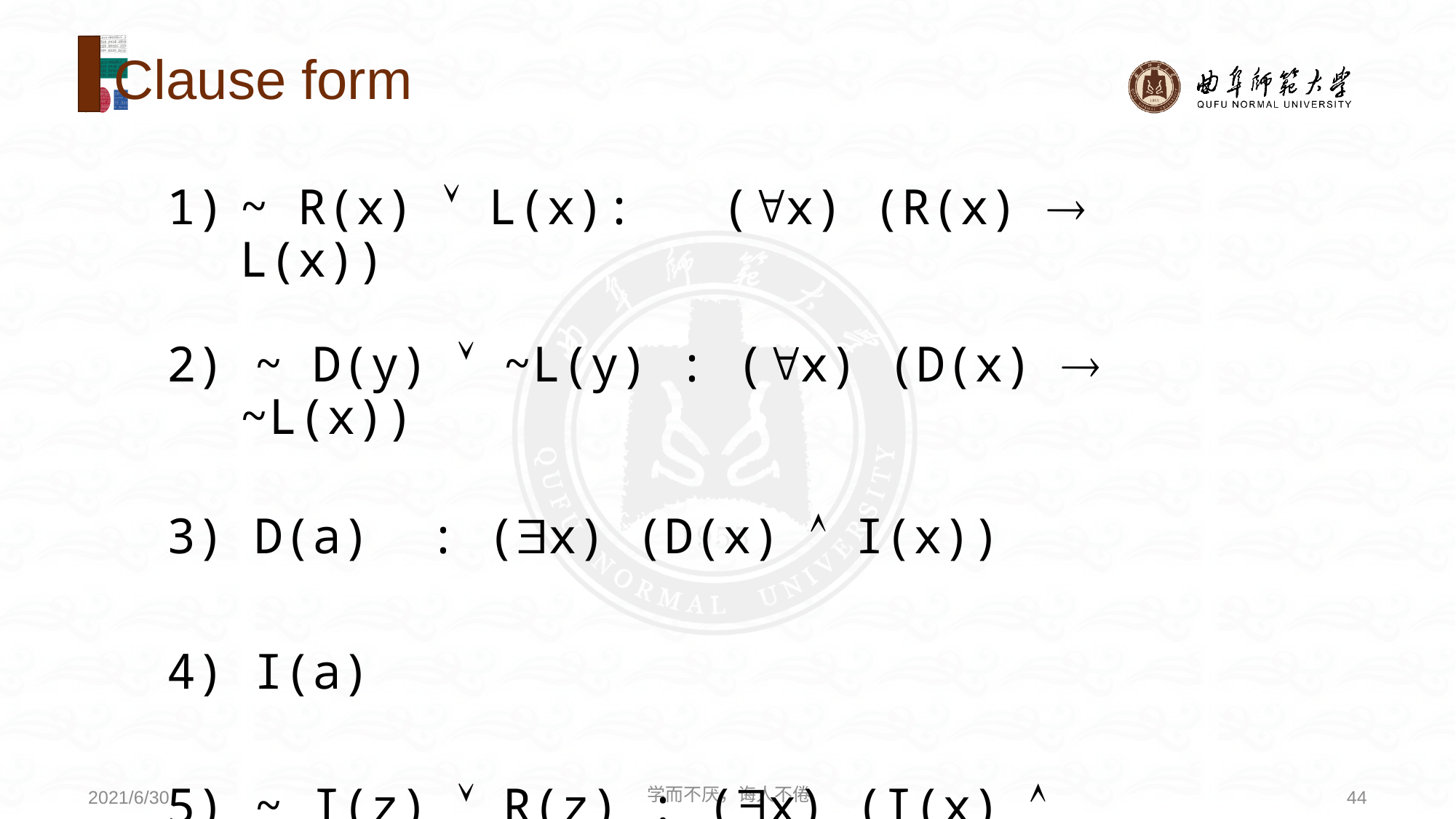

# Clause form
~ R(x) ∨ L(x):   (∀x) (R(x) → L(x))

2) ~ D(y) ∨ ~L(y) : (∀x) (D(x) → ~L(x))

3) D(a)  : (∃x) (D(x) ∧ I(x))

4) I(a)

5) ~ I(z) ∨ R(z) : (∃x) (I(x) ∧ ~R(x))
学而不厌，诲人不倦
44
2021/6/30